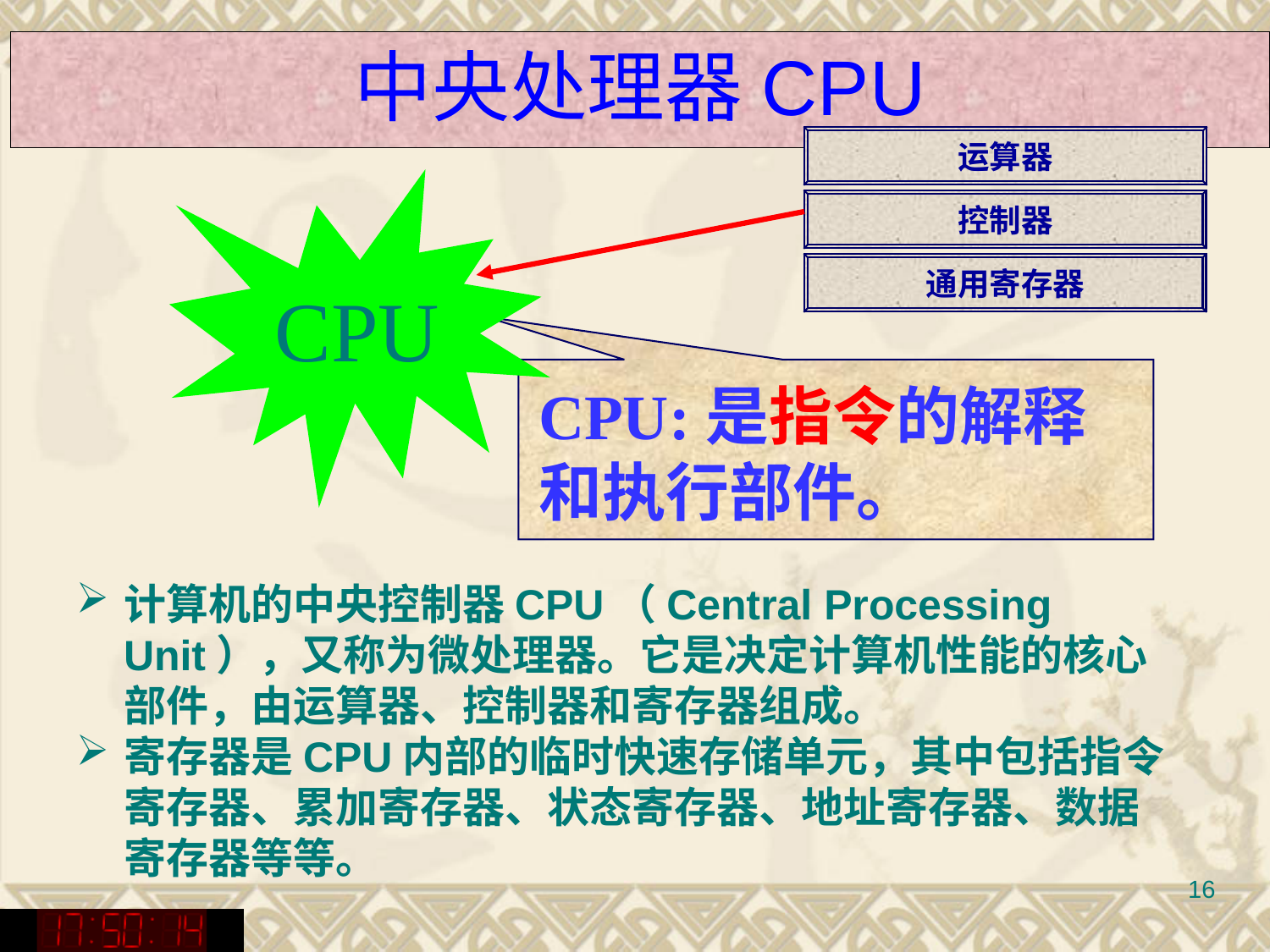

# 中央处理器CPU
运算器
控制器

通用寄存器
CPU
CPU:是指令的解释和执行部件。
计算机的中央控制器CPU（Central Processing Unit），又称为微处理器。它是决定计算机性能的核心部件，由运算器、控制器和寄存器组成。
寄存器是CPU内部的临时快速存储单元，其中包括指令寄存器、累加寄存器、状态寄存器、地址寄存器、数据寄存器等等。
16